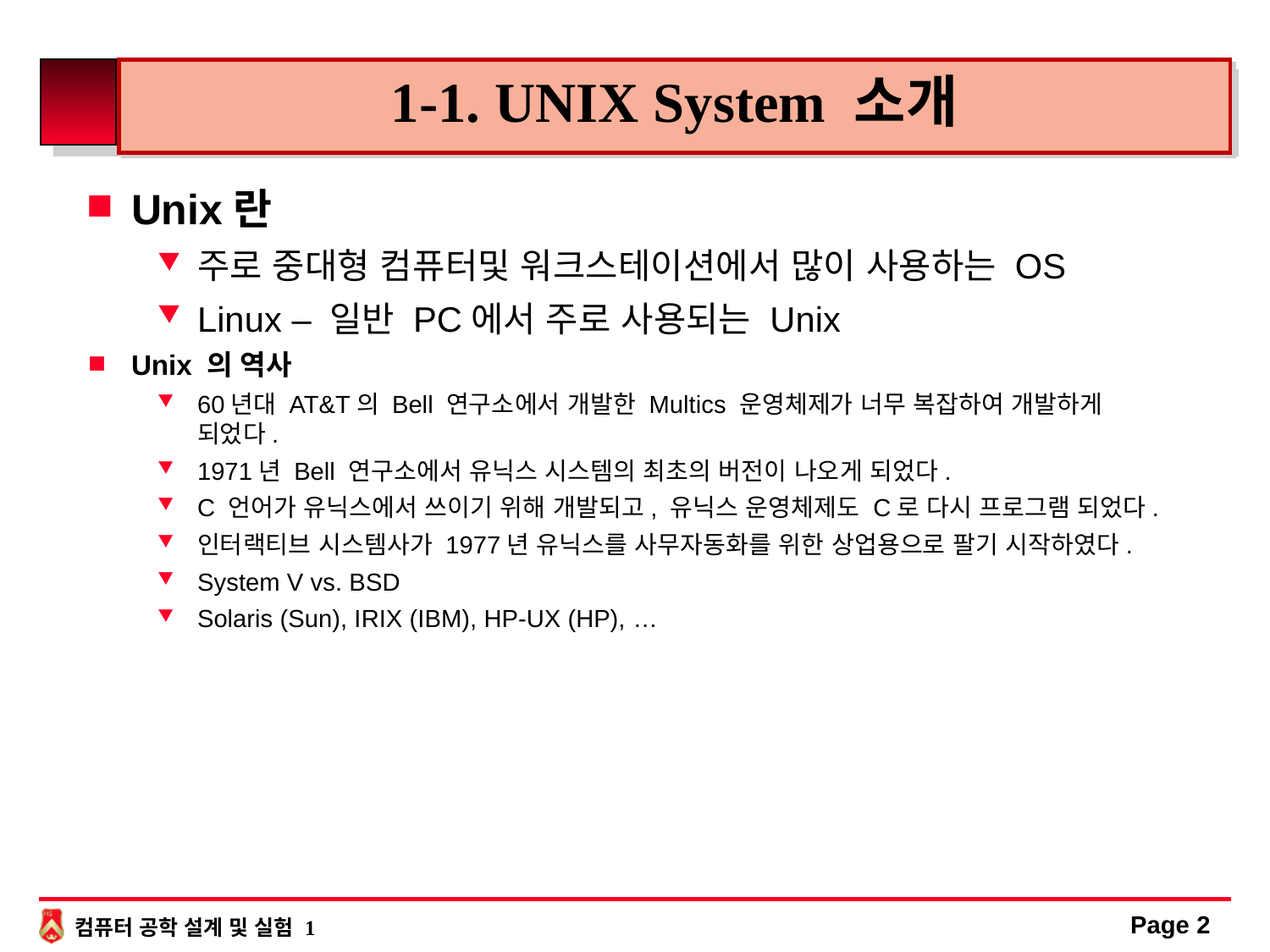

# 1-1. UNIX System 소개
Unix란
주로 중대형 컴퓨터및 워크스테이션에서 많이 사용하는 OS
Linux – 일반 PC에서 주로 사용되는 Unix
Unix 의 역사
60년대 AT&T의 Bell 연구소에서 개발한 Multics 운영체제가 너무 복잡하여 개발하게 되었다.
1971년 Bell 연구소에서 유닉스 시스템의 최초의 버전이 나오게 되었다.
C 언어가 유닉스에서 쓰이기 위해 개발되고, 유닉스 운영체제도 C로 다시 프로그램 되었다.
인터랙티브 시스템사가 1977년 유닉스를 사무자동화를 위한 상업용으로 팔기 시작하였다.
System V vs. BSD
Solaris (Sun), IRIX (IBM), HP-UX (HP), …
Page 2